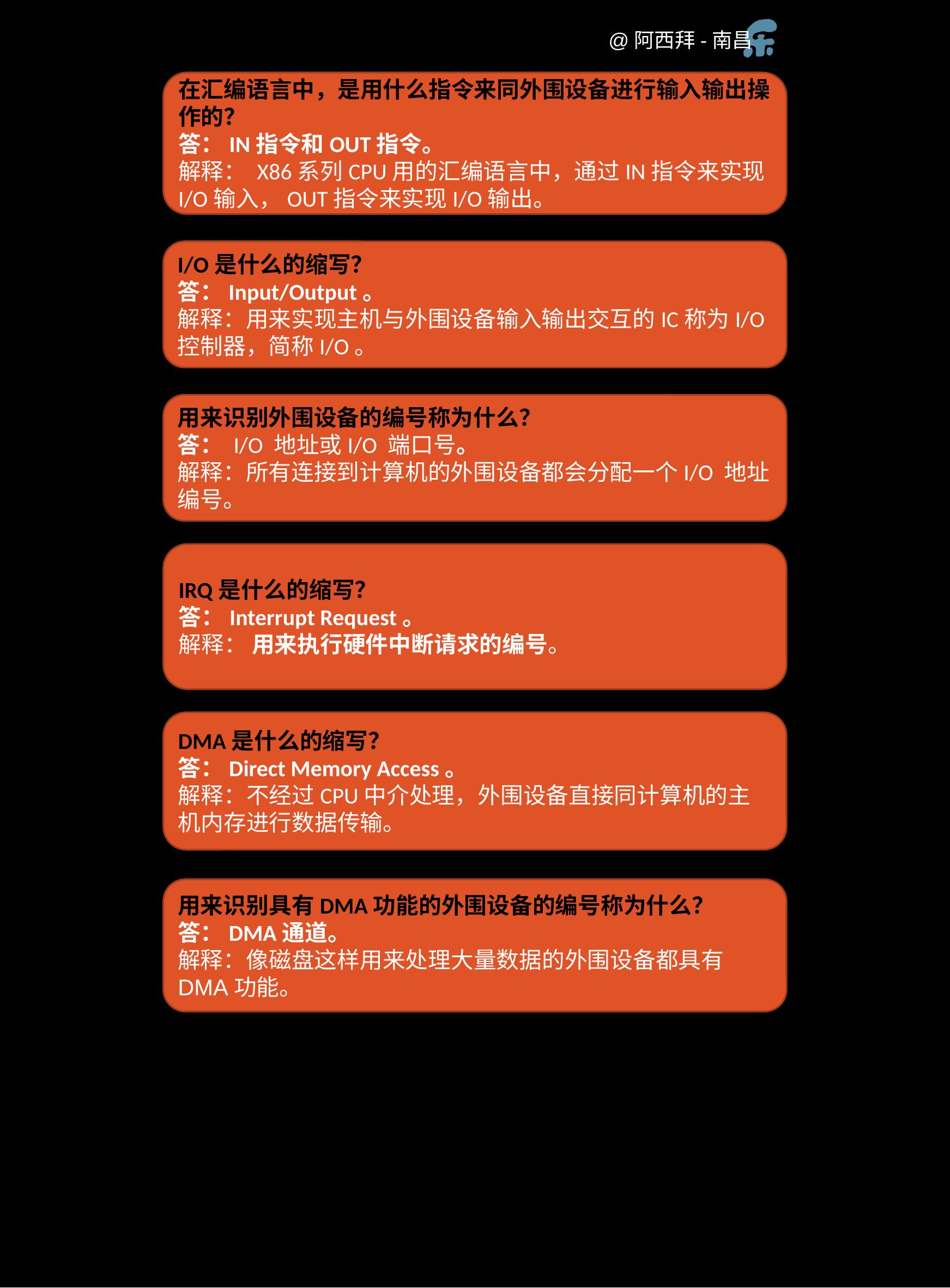

在汇编语言中，是用什么指令来同外围设备进行输入输出操作的？
答：IN指令和OUT指令。
解释： X86系列CPU用的汇编语言中，通过IN指令来实现I/O输入，OUT指令来实现I/O输出。
I/O是什么的缩写？
答：Input/Output。
解释：用来实现主机与外围设备输入输出交互的IC称为I/O控制器，简称I/O。
用来识别外围设备的编号称为什么？
答： I/O 地址或I/O 端口号。
解释：所有连接到计算机的外围设备都会分配一个I/O 地址编号。
IRQ是什么的缩写？
答：Interrupt Request。
解释： 用来执行硬件中断请求的编号。
DMA是什么的缩写？
答：Direct Memory Access。
解释：不经过CPU中介处理，外围设备直接同计算机的主机内存进行数据传输。
用来识别具有DMA功能的外围设备的编号称为什么？
答：DMA通道。
解释：像磁盘这样用来处理大量数据的外围设备都具有DMA功能。